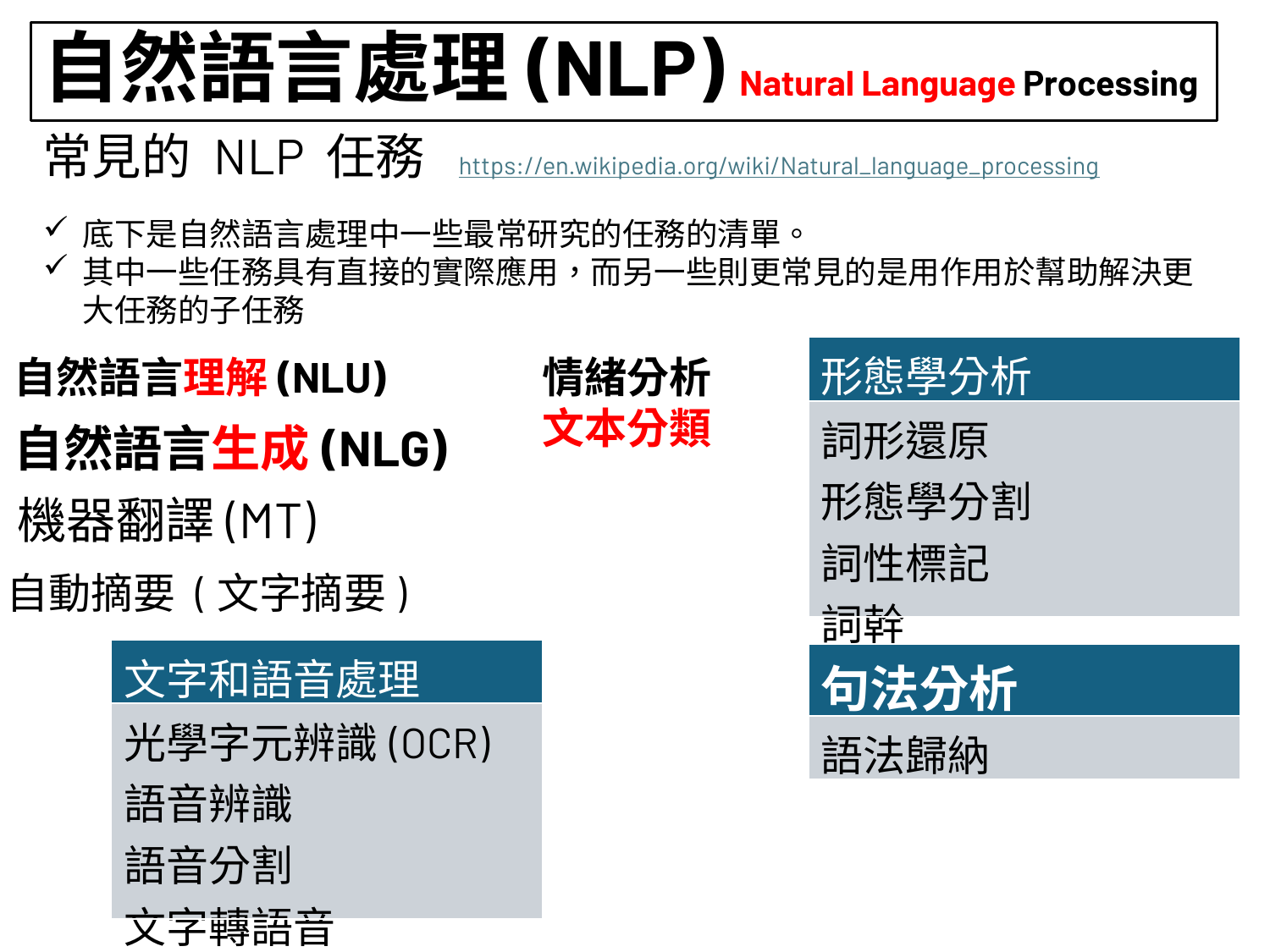

自然語言處理(NLP) Natural Language Processing
常見的 NLP 任務  https://en.wikipedia.org/wiki/Natural_language_processing

底下是自然語言處理中一些最常研究的任務的清單。
其中一些任務具有直接的實際應用，而另一些則更常見的是用作用於幫助解決更大任務的子任務
| 形態學分析 |
| --- |
| 詞形還原 形態學分割 詞性標記 詞幹 |
自然語言理解(NLU)
情緒分析
文本分類
自然語言生成(NLG)
機器翻譯(MT)
自動摘要 (文字摘要)
| 文字和語音處理 |
| --- |
| 光學字元辨識(OCR) 語音辨識 語音分割 文字轉語音 |
| 句法分析 |
| --- |
| 語法歸納 |